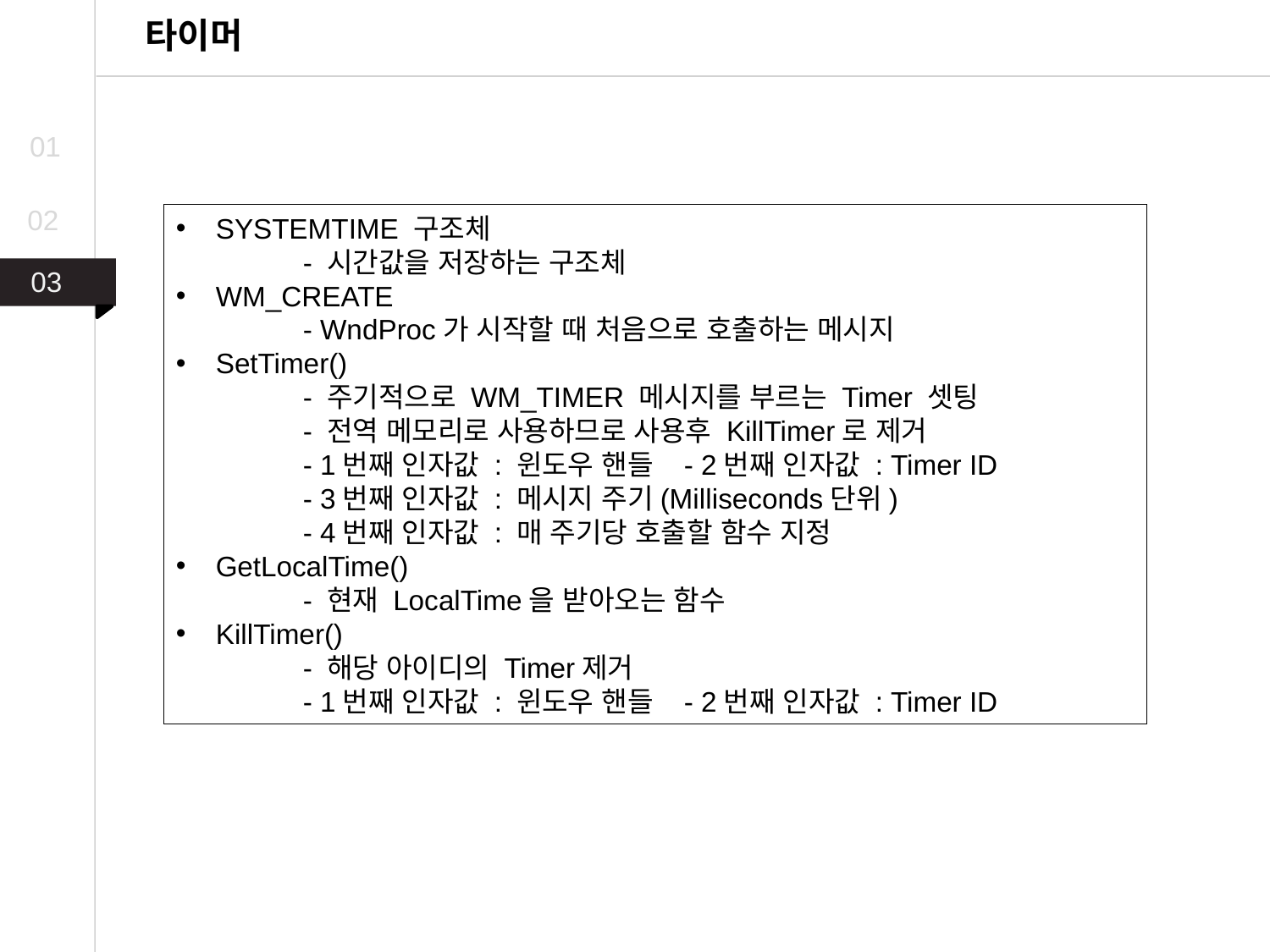

타이머
01
02
SYSTEMTIME 구조체
	- 시간값을 저장하는 구조체
WM_CREATE
	- WndProc가 시작할 때 처음으로 호출하는 메시지
SetTimer()
	- 주기적으로 WM_TIMER 메시지를 부르는 Timer 셋팅
	- 전역 메모리로 사용하므로 사용후 KillTimer로 제거
	- 1번째 인자값 : 윈도우 핸들	- 2번째 인자값 : Timer ID
	- 3번째 인자값 : 메시지 주기(Milliseconds단위)
	- 4번째 인자값 : 매 주기당 호출할 함수 지정
GetLocalTime()
	- 현재 LocalTime을 받아오는 함수
KillTimer()
	- 해당 아이디의 Timer제거
	- 1번째 인자값 : 윈도우 핸들 	- 2번째 인자값 : Timer ID
03

03
02